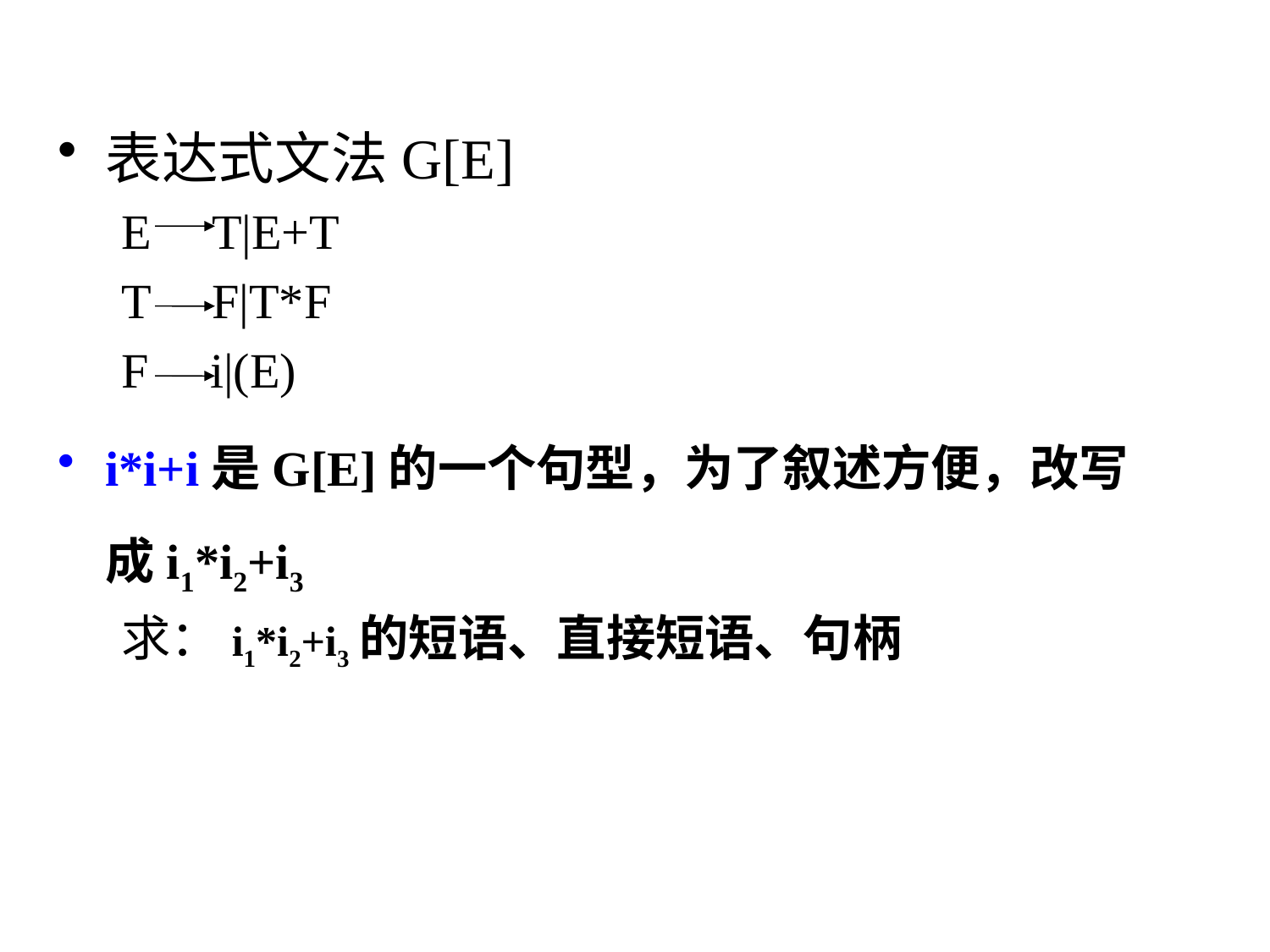

表达式文法G[E]
E     T|E+T
T     F|T*F
F     i|(E)
i*i+i是G[E]的一个句型，为了叙述方便，改写成i1*i2+i3
求：i1*i2+i3的短语、直接短语、句柄